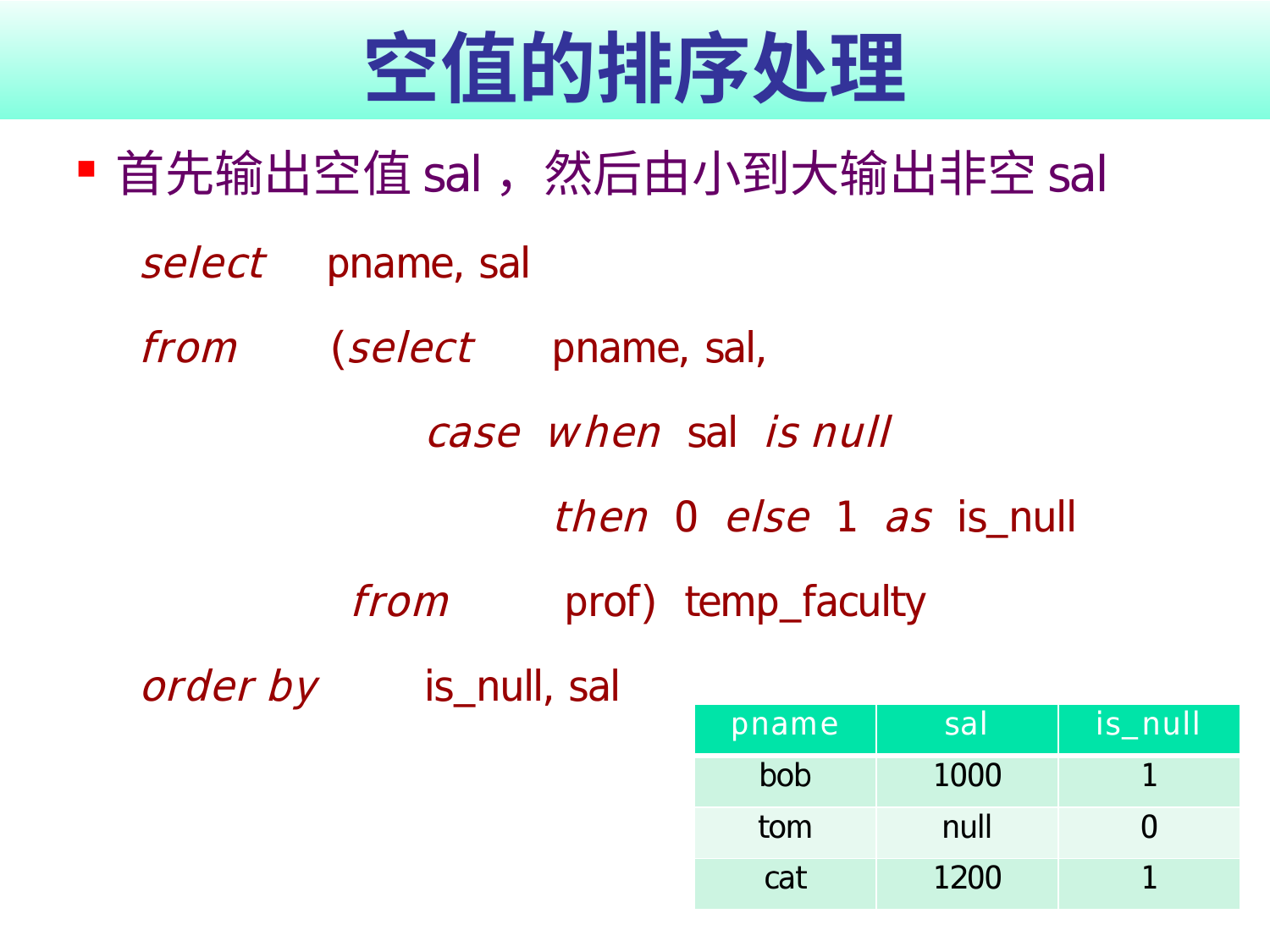

# 空值的排序处理
首先输出空值sal，然后由小到大输出非空sal
select     pname, sal
from       (select	pname, sal,
			case  when  sal  is null
				then  0  else  1  as  is_null
		    from	 prof)  temp_faculty
order by 	is_null, sal

| pname | sal | is\_null |
| --- | --- | --- |
| bob | 1000 | 1 |
| tom | null | 0 |
| cat | 1200 | 1 |